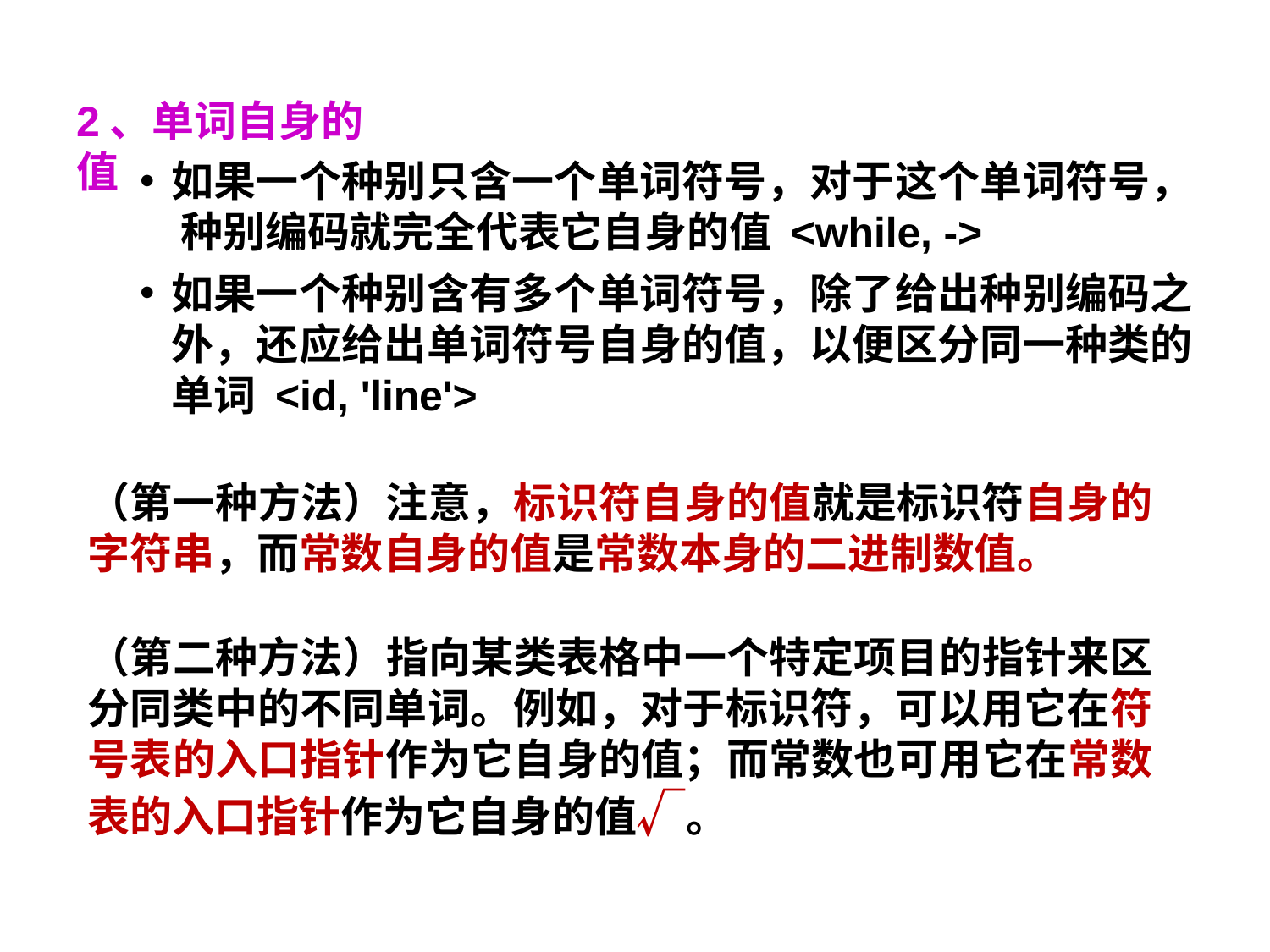

# 2、单词自身的值
如果一个种别只含一个单词符号，对于这个单词符号，  种别编码就完全代表它自身的值 <while, ->
如果一个种别含有多个单词符号，除了给出种别编码之 外，还应给出单词符号自身的值，以便区分同一种类的 单词 <id, 'line'>

（第一种方法）注意，标识符自身的值就是标识符自身的字符串，而常数自身的值是常数本身的二进制数值。

（第二种方法）指向某类表格中一个特定项目的指针来区分同类中的不同单词。例如，对于标识符，可以用它在符号表的入口指针作为它自身的值；而常数也可用它在常数表的入口指针作为它自身的值√。